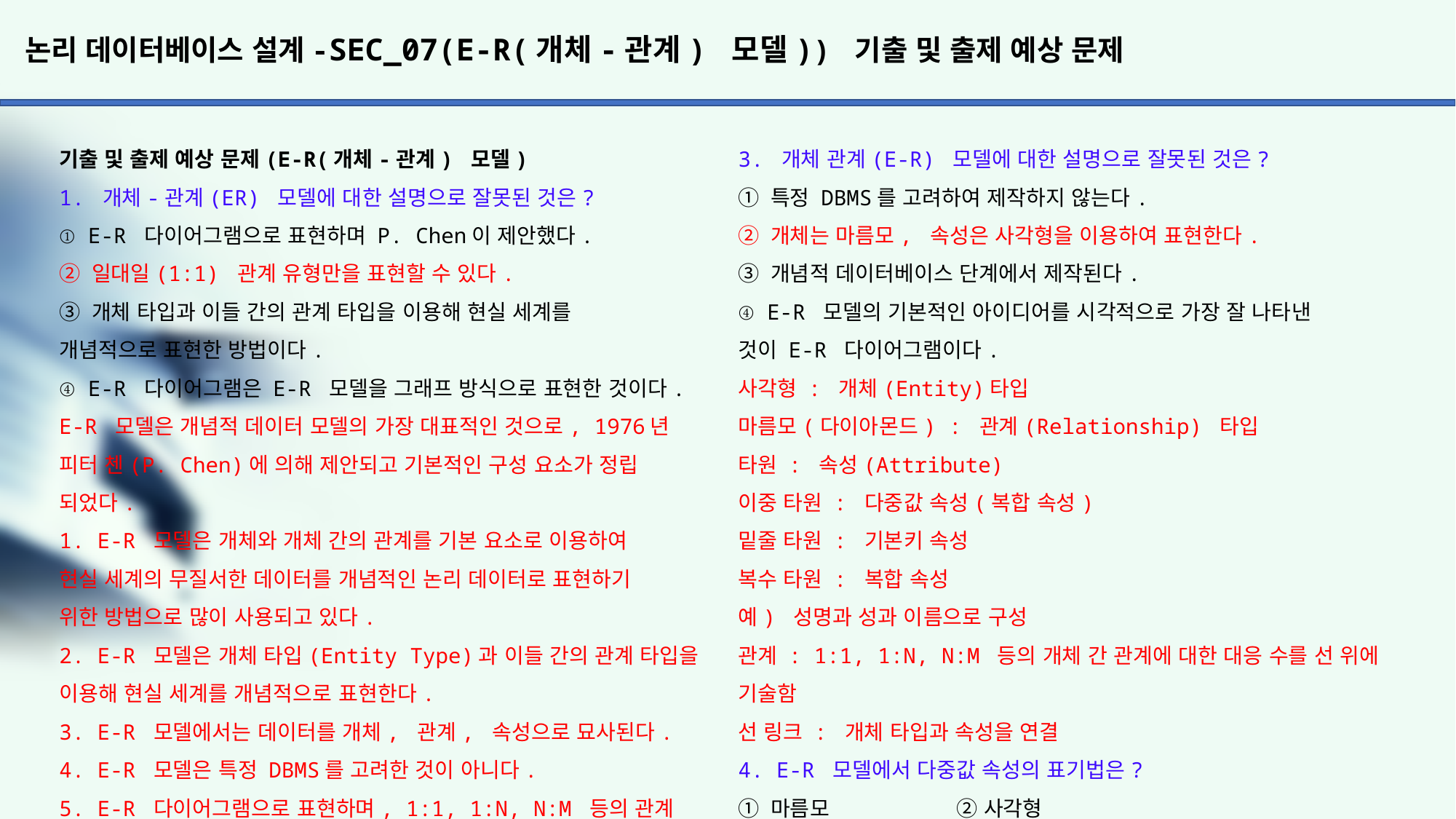

# 논리 데이터베이스 설계-SEC_07(E-R(개체-관계) 모델)) 기출 및 출제 예상 문제
기출 및 출제 예상 문제(E-R(개체-관계) 모델)
1. 개체-관계(ER) 모델에 대한 설명으로 잘못된 것은?
① E-R 다이어그램으로 표현하며 P. Chen이 제안했다.
② 일대일(1:1) 관계 유형만을 표현할 수 있다.
③ 개체 타입과 이들 간의 관계 타입을 이용해 현실 세계를
개념적으로 표현한 방법이다.
④ E-R 다이어그램은 E-R 모델을 그래프 방식으로 표현한 것이다.
E-R 모델은 개념적 데이터 모델의 가장 대표적인 것으로, 1976년
피터 첸(P. Chen)에 의해 제안되고 기본적인 구성 요소가 정립
되었다.
1. E-R 모델은 개체와 개체 간의 관계를 기본 요소로 이용하여
현실 세계의 무질서한 데이터를 개념적인 논리 데이터로 표현하기
위한 방법으로 많이 사용되고 있다.
2. E-R 모델은 개체 타입(Entity Type)과 이들 간의 관계 타입을
이용해 현실 세계를 개념적으로 표현한다.
3. E-R 모델에서는 데이터를 개체, 관계, 속성으로 묘사된다.
4. E-R 모델은 특정 DBMS를 고려한 것이 아니다.
5. E-R 다이어그램으로 표현하며, 1:1, 1:N, N:M 등의 관계 유형
을 제한 없이 나타낼 수 있다.
6. 최초에는 개체, 관계, 속성과 같은 개념들로 구성되었으나
나중에는 일반화 계층 같은 복잡한 개념들이 첨가되어 확장된
모델로 발전했다.
2. 개체-관계 모델(E-R Model)에 대한 설명으로 옳지 않은 것은?
① 개체와 개체 간의 관계를 도식화한다.
② 개체 집합을 사각형으로 표시한다.
③ 관계를 다이아몬드로 표시한다.
④ 오너-멤버(Owner-Member) 관계라고도 한다.
오너-멤버 관계는 망형 데이터 모델의 특징이다.
망형 데이터 모델은 네트워크형 데이터 모델이라고 하며, 그래프
구조를 기반으로 하고 있고, 계층형 구조의 단점을 극복하기 위해 등장하였기 때문에 계층형 구조와는 다르게 하나의 자식이 여러 개의 부모를 가질 수 있는 차이점이 있다.
3. 개체 관계(E-R) 모델에 대한 설명으로 잘못된 것은?
① 특정 DBMS를 고려하여 제작하지 않는다.
② 개체는 마름모, 속성은 사각형을 이용하여 표현한다.
③ 개념적 데이터베이스 단계에서 제작된다.
④ E-R 모델의 기본적인 아이디어를 시각적으로 가장 잘 나타낸
것이 E-R 다이어그램이다.
사각형 : 개체(Entity)타입
마름모(다이아몬드) : 관계(Relationship) 타입
타원 : 속성(Attribute)
이중 타원 : 다중값 속성(복합 속성)
밑줄 타원 : 기본키 속성
복수 타원 : 복합 속성
예) 성명과 성과 이름으로 구성
관계 : 1:1, 1:N, N:M 등의 개체 간 관계에 대한 대응 수를 선 위에 기술함
선 링크 : 개체 타입과 속성을 연결
4. E-R 모델에서 다중값 속성의 표기법은?
① 마름모 		② 사각형
③ 이중 타원	④ 선 링크